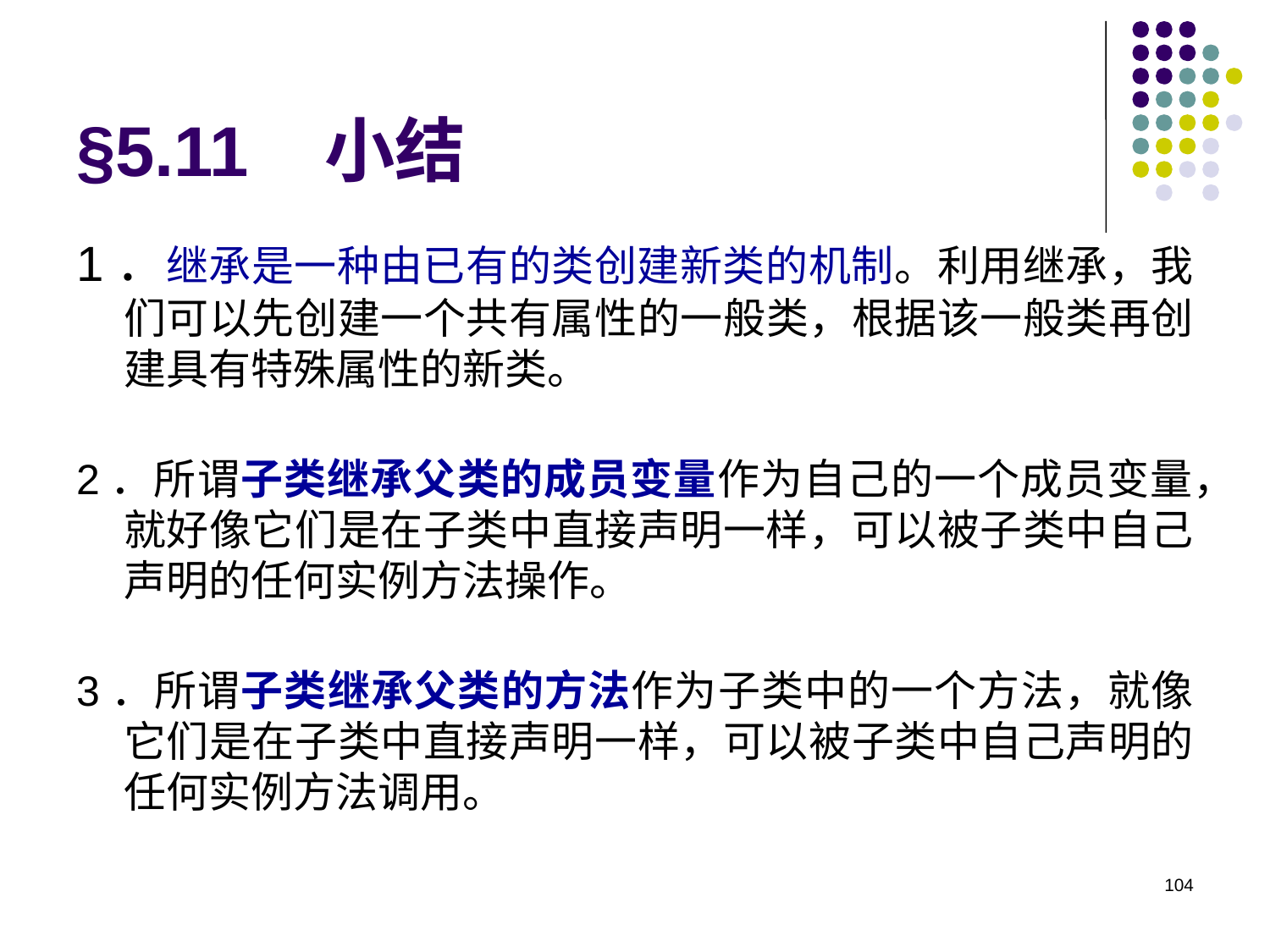

# §5.11   小结
1．继承是一种由已有的类创建新类的机制。利用继承，我们可以先创建一个共有属性的一般类，根据该一般类再创建具有特殊属性的新类。

2．所谓子类继承父类的成员变量作为自己的一个成员变量，就好像它们是在子类中直接声明一样，可以被子类中自己声明的任何实例方法操作。

3．所谓子类继承父类的方法作为子类中的一个方法，就像它们是在子类中直接声明一样，可以被子类中自己声明的任何实例方法调用。

104